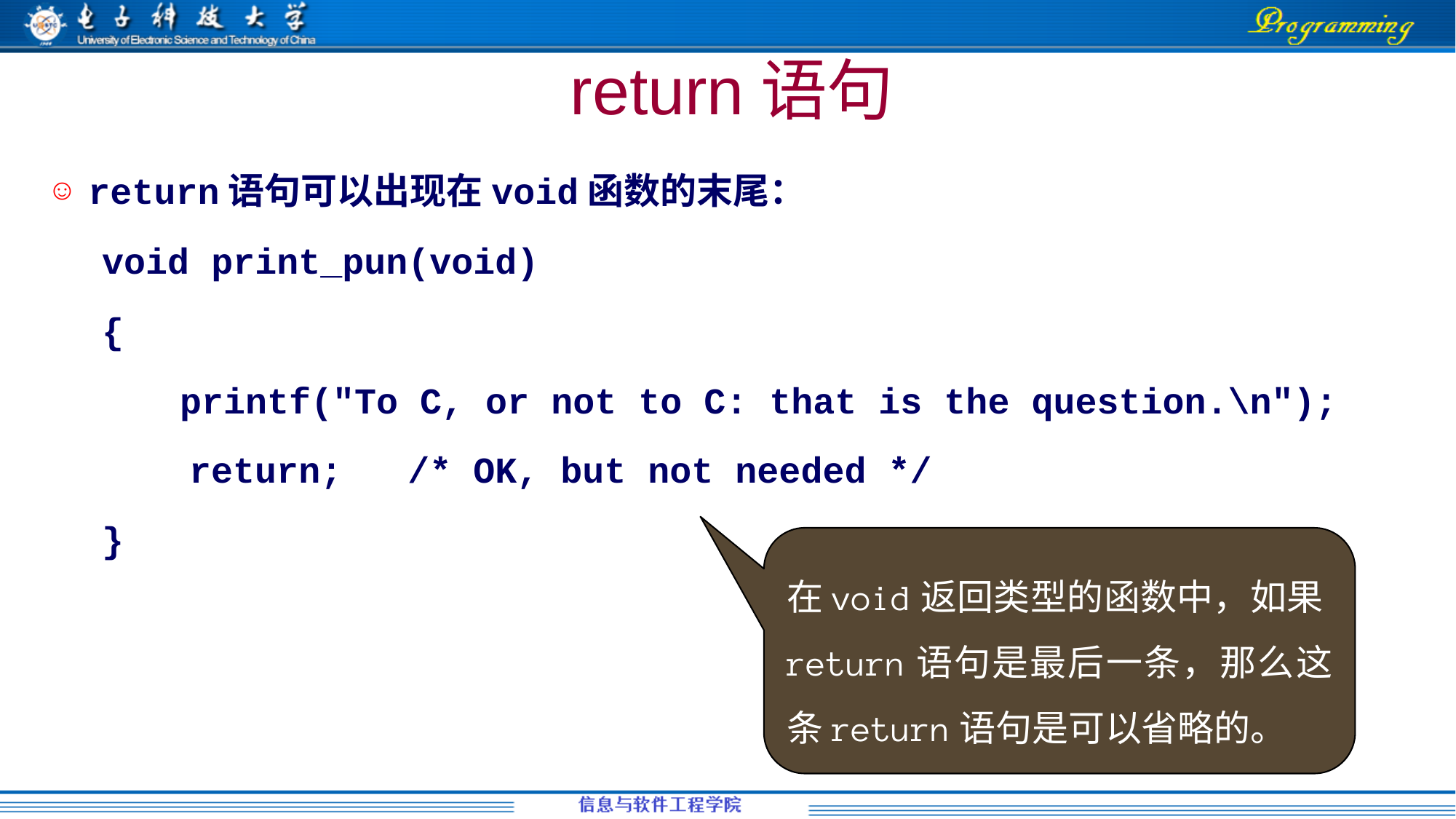

return语句
return语句可以出现在void函数的末尾：
void print_pun(void)
{
	  printf("To C, or not to C: that is the question.\n");
    return;   /* OK, but not needed */
}
在void返回类型的函数中，如果return语句是最后一条，那么这条return语句是可以省略的。